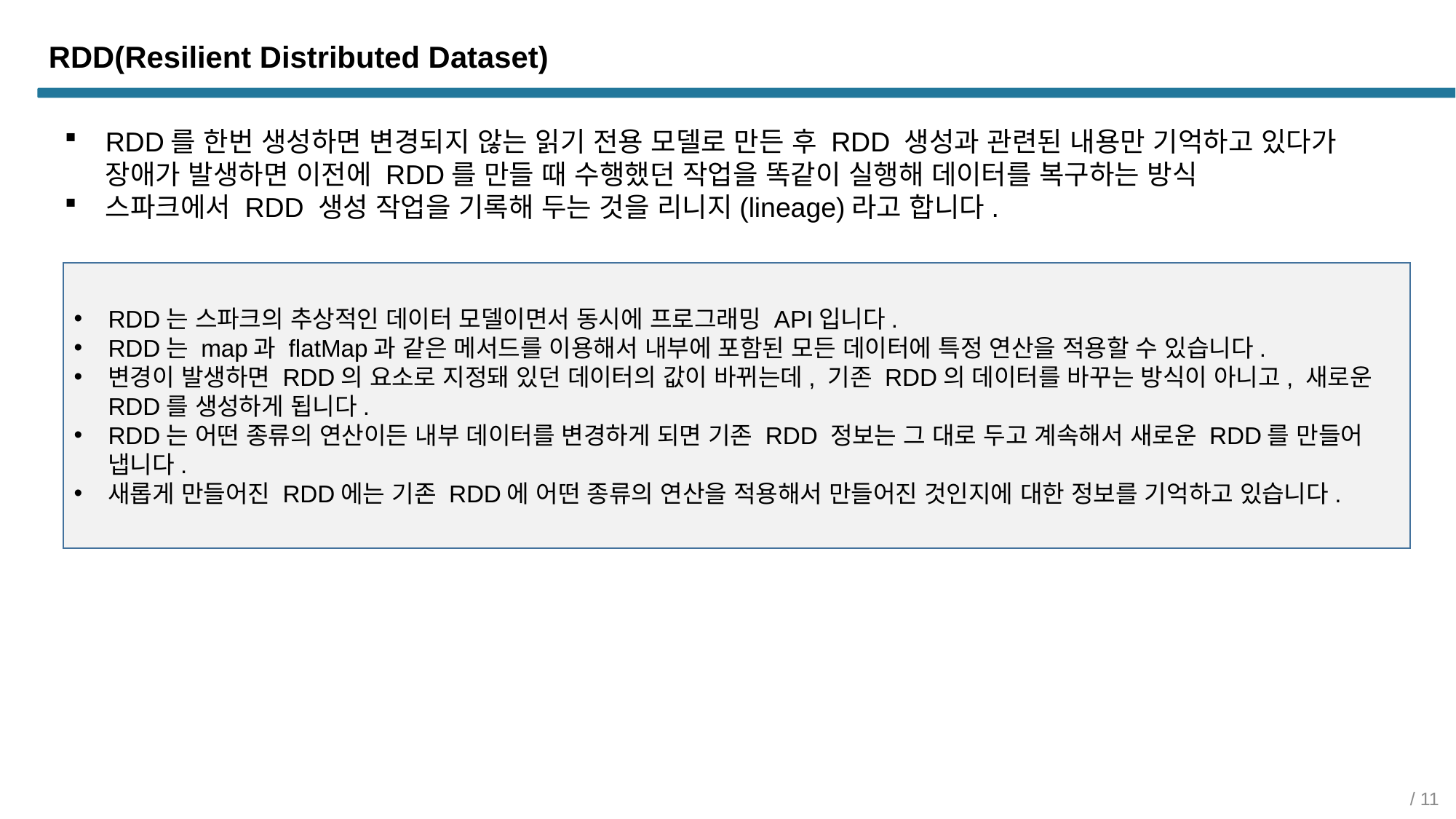

RDD(Resilient Distributed Dataset)
RDD를 한번 생성하면 변경되지 않는 읽기 전용 모델로 만든 후 RDD 생성과 관련된 내용만 기억하고 있다가 장애가 발생하면 이전에 RDD를 만들 때 수행했던 작업을 똑같이 실행해 데이터를 복구하는 방식
스파크에서 RDD 생성 작업을 기록해 두는 것을 리니지(lineage)라고 합니다.

RDD는 스파크의 추상적인 데이터 모델이면서 동시에 프로그래밍 API입니다.
RDD는 map과 flatMap과 같은 메서드를 이용해서 내부에 포함된 모든 데이터에 특정 연산을 적용할 수 있습니다.
변경이 발생하면 RDD의 요소로 지정돼 있던 데이터의 값이 바뀌는데, 기존 RDD의 데이터를 바꾸는 방식이 아니고, 새로운 RDD를 생성하게 됩니다.
RDD는 어떤 종류의 연산이든 내부 데이터를 변경하게 되면 기존 RDD 정보는 그 대로 두고 계속해서 새로운 RDD를 만들어 냅니다.
새롭게 만들어진 RDD에는 기존 RDD에 어떤 종류의 연산을 적용해서 만들어진 것인지에 대한 정보를 기억하고 있습니다.
/ 11